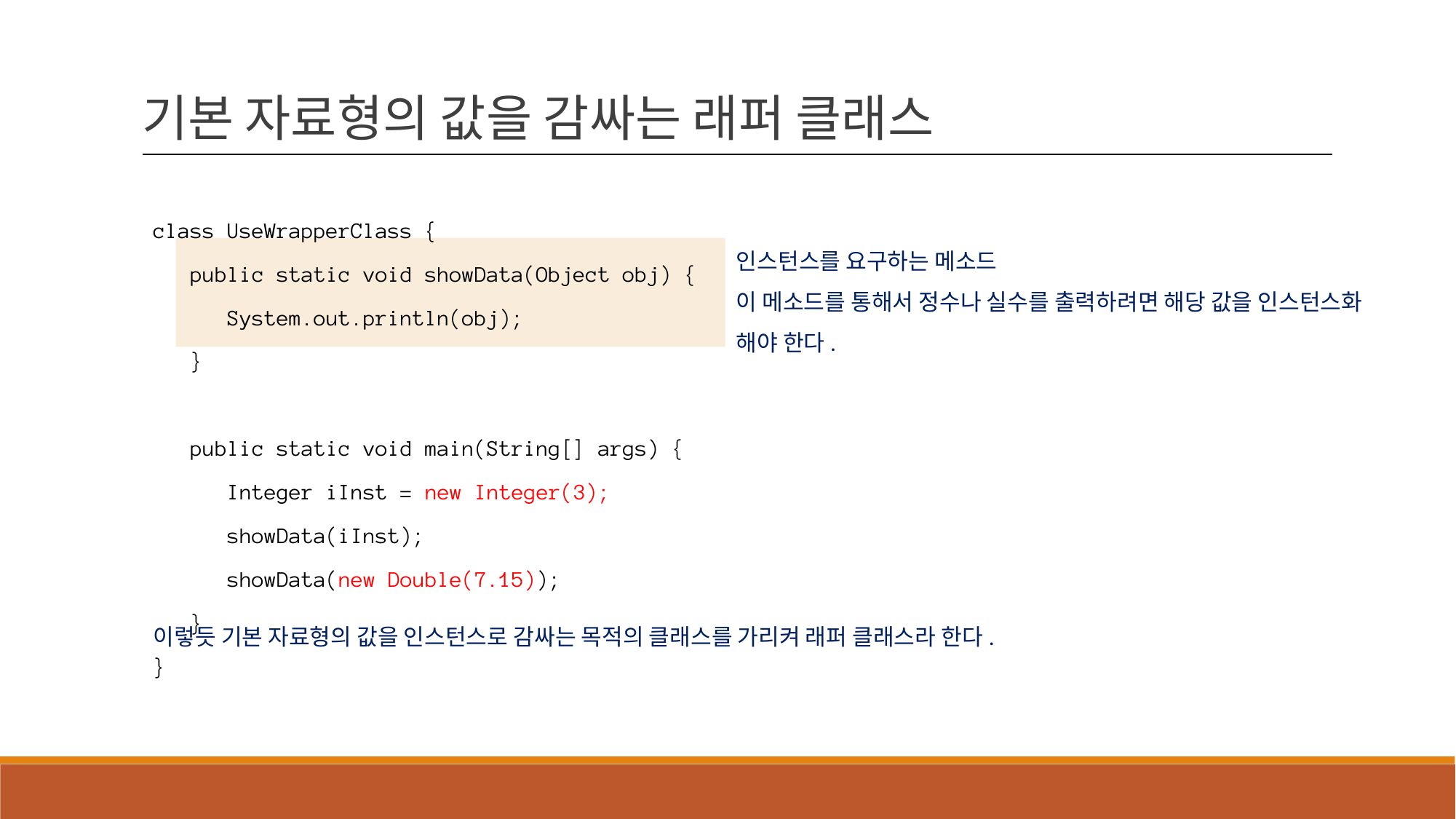

기본 자료형의 값을 감싸는 래퍼 클래스
class UseWrapperClass {
   public static void showData(Object obj) {
      System.out.println(obj);
   }

   public static void main(String[] args) {
      Integer iInst = new Integer(3);
      showData(iInst);
      showData(new Double(7.15));
   }
}
인스턴스를 요구하는 메소드
이 메소드를 통해서 정수나 실수를 출력하려면 해당 값을 인스턴스화 해야 한다.

이렇듯 기본 자료형의 값을 인스턴스로 감싸는 목적의 클래스를 가리켜 래퍼 클래스라 한다.